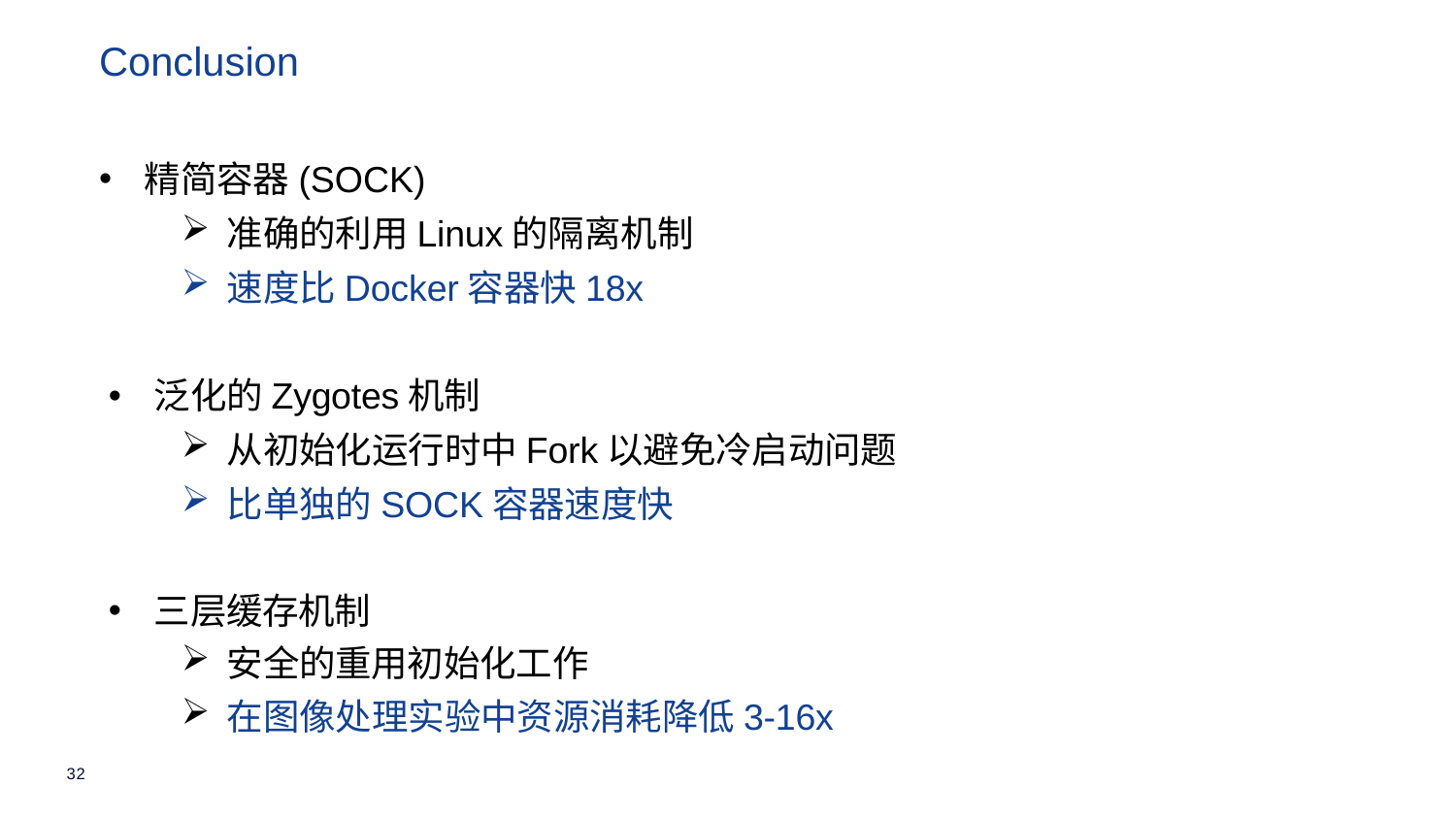

Conclusion
精简容器(SOCK)
准确的利用Linux的隔离机制
速度比Docker容器快18x

泛化的Zygotes机制
从初始化运行时中Fork以避免冷启动问题
比单独的SOCK容器速度快

三层缓存机制
安全的重用初始化工作
在图像处理实验中资源消耗降低3-16x
32